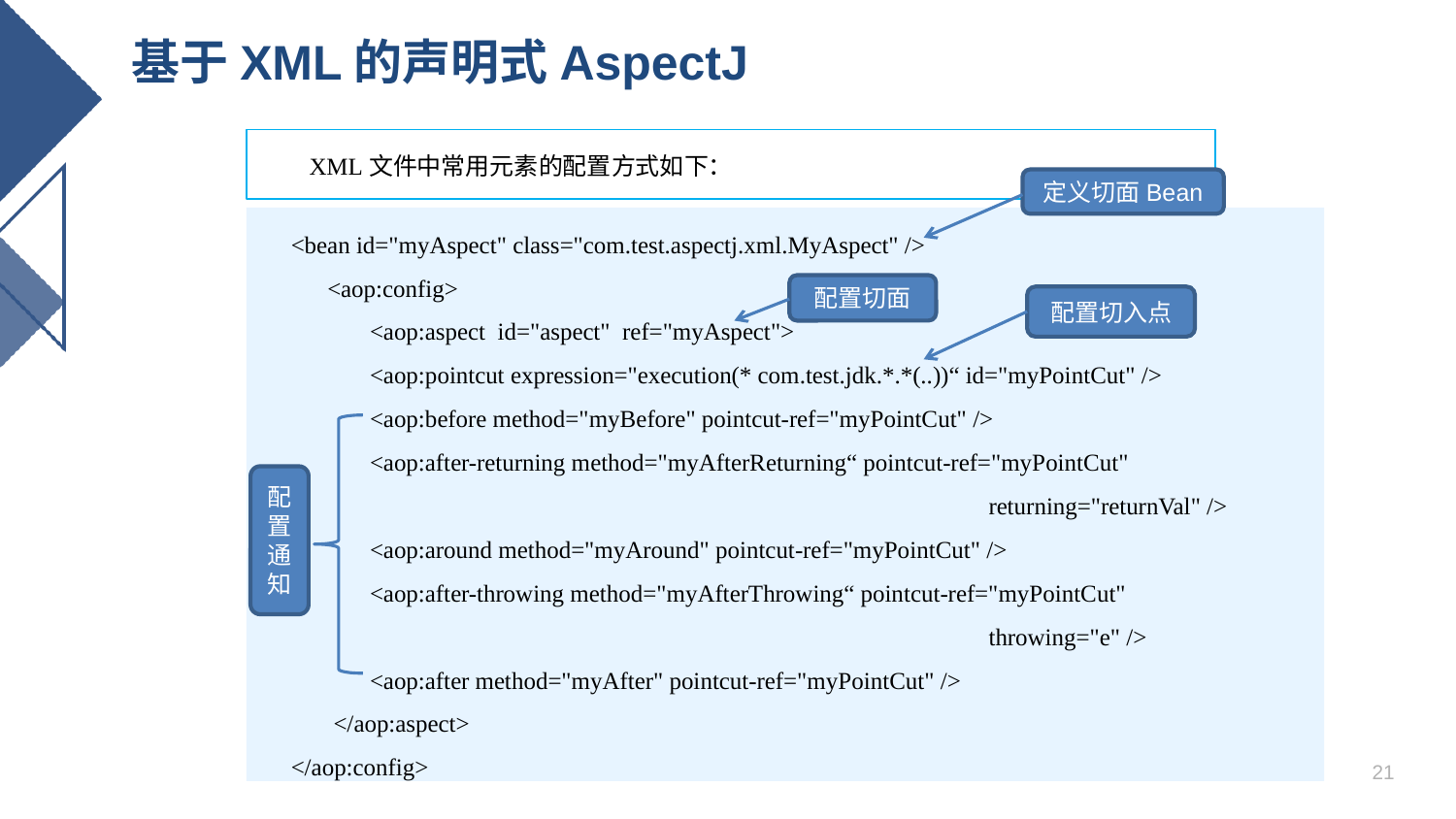

# 基于XML的声明式AspectJ
        XML文件中常用元素的配置方式如下：
定义切面Bean
     <bean id="myAspect" class="com.test.aspectj.xml.MyAspect" />
           <aop:config>
                  <aop:aspect  id="aspect"  ref="myAspect">
                  <aop:pointcut expression="execution(* com.test.jdk.*.*(..))“ id="myPointCut" />
                  <aop:before method="myBefore" pointcut-ref="myPointCut" />
                  <aop:after-returning method="myAfterReturning“ pointcut-ref="myPointCut"                      						returning="returnVal" />
                  <aop:around method="myAround" pointcut-ref="myPointCut" />
                  <aop:after-throwing method="myAfterThrowing“ pointcut-ref="myPointCut" 							throwing="e" />
                  <aop:after method="myAfter" pointcut-ref="myPointCut" />
            </aop:aspect>
     </aop:config>
配置切面
配置切入点

配置通知
21